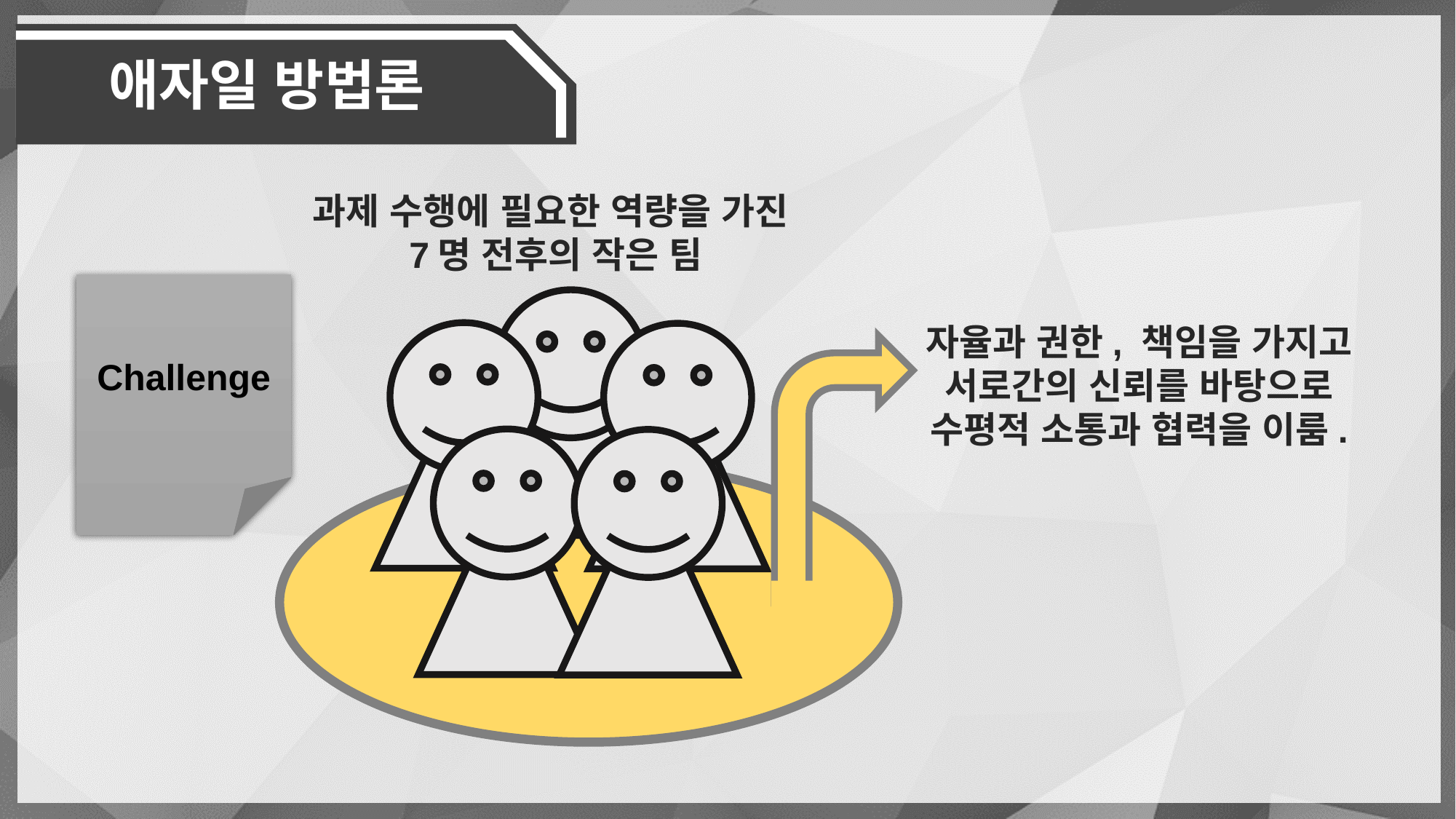

애자일 방법론
과제 수행에 필요한 역량을 가진
7명 전후의 작은 팀
Challenge

자율과 권한, 책임을 가지고
서로간의 신뢰를 바탕으로
수평적 소통과 협력을 이룸.